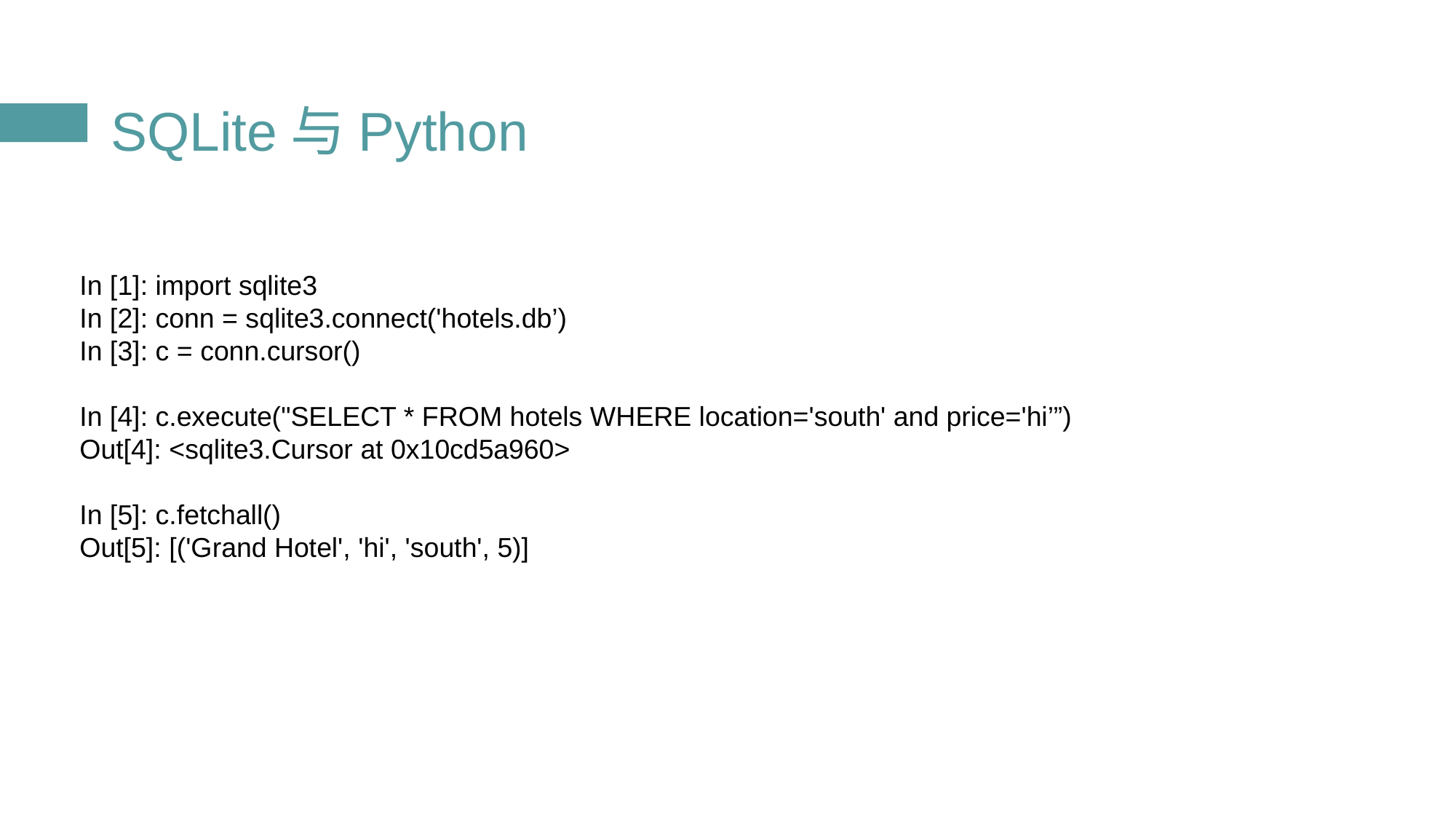

# SQLite与Python
In [1]: import sqlite3
In [2]: conn = sqlite3.connect('hotels.db’)
In [3]: c = conn.cursor()

In [4]: c.execute("SELECT * FROM hotels WHERE location='south' and price='hi’”)
Out[4]: <sqlite3.Cursor at 0x10cd5a960>

In [5]: c.fetchall()
Out[5]: [('Grand Hotel', 'hi', 'south', 5)]